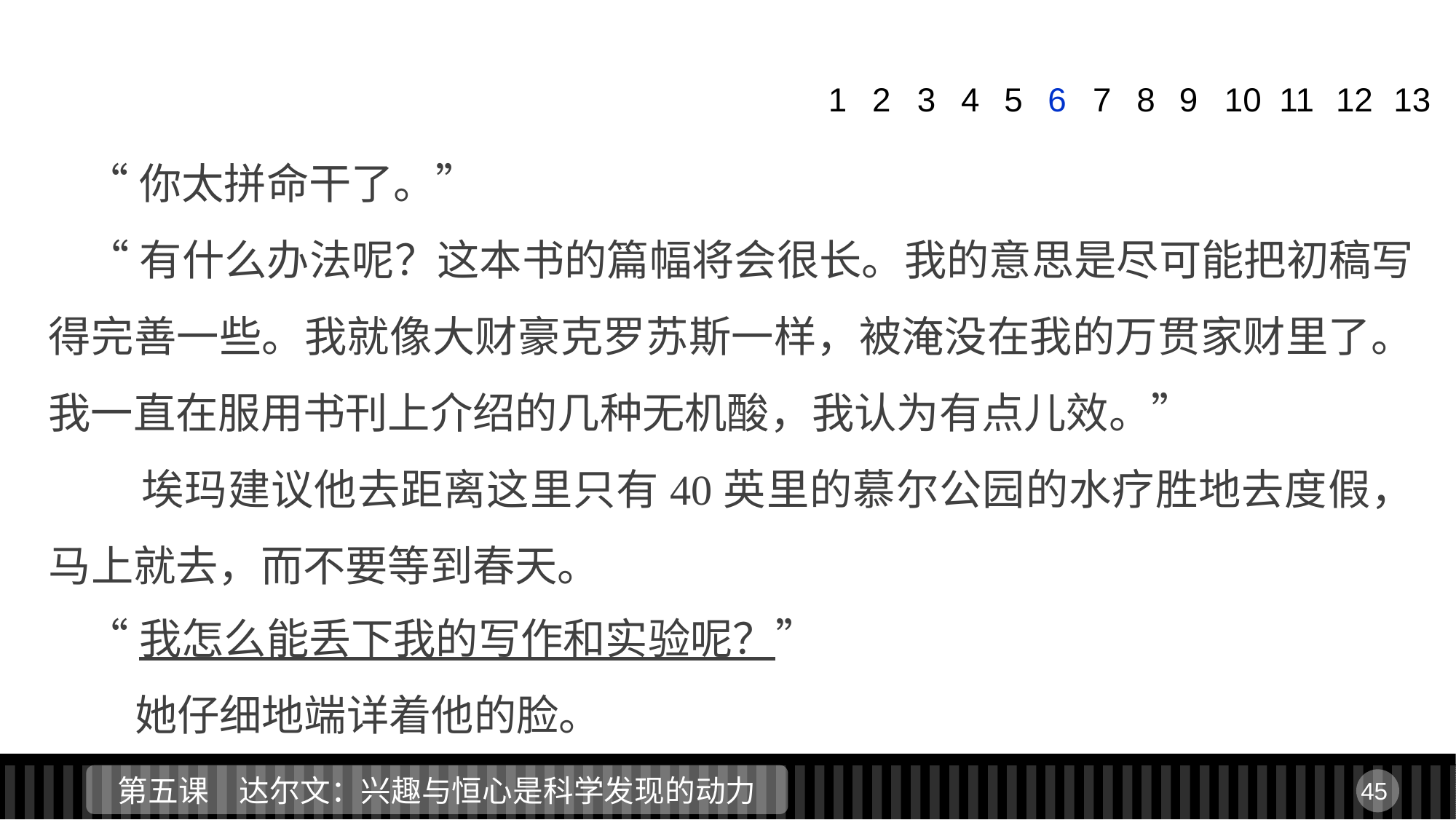

1
2
3
4
5
6
7
8
9
11
12
13
10
    “你太拼命干了。”
    “有什么办法呢？这本书的篇幅将会很长。我的意思是尽可能把初稿写得完善一些。我就像大财豪克罗苏斯一样，被淹没在我的万贯家财里了。我一直在服用书刊上介绍的几种无机酸，我认为有点儿效。”
        埃玛建议他去距离这里只有40英里的慕尔公园的水疗胜地去度假，马上就去，而不要等到春天。
    “我怎么能丢下我的写作和实验呢？”
        她仔细地端详着他的脸。